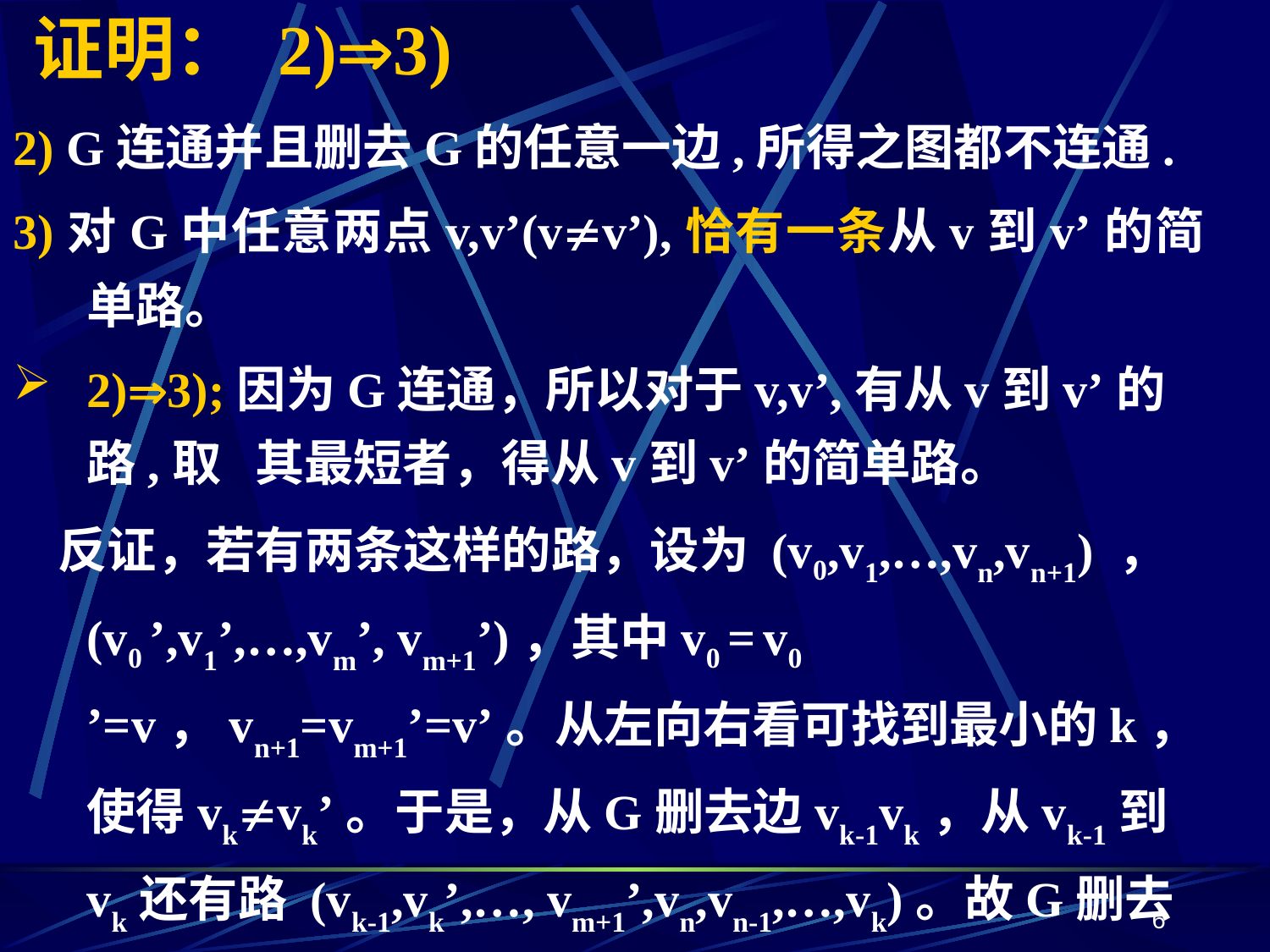

# 证明： 2)⇒3)
2) G连通并且删去G的任意一边,所得之图都不连通.
3)对G中任意两点v,v’(v≠v’),恰有一条从v到v’的简单路。
2)⇒3);因为G连通，所以对于v,v’,有从v到v’的路,取   其最短者，得从v到v’的简单路。
   反证，若有两条这样的路，设为 (v0,v1,…,vn,vn+1) ，(v0 ’,v1’,…,vm’, vm+1’)，其中v0 = v0 ’=v，vn+1=vm+1’=v’。从左向右看可找到最小的k，使得vk≠vk’。于是，从G删去边vk-1vk，从vk-1到vk还有路 (vk-1,vk’,…, vm+1’,vn,vn-1,…,vk)。故G删去边vk-1vk后，所得之图仍连通，矛盾。

6